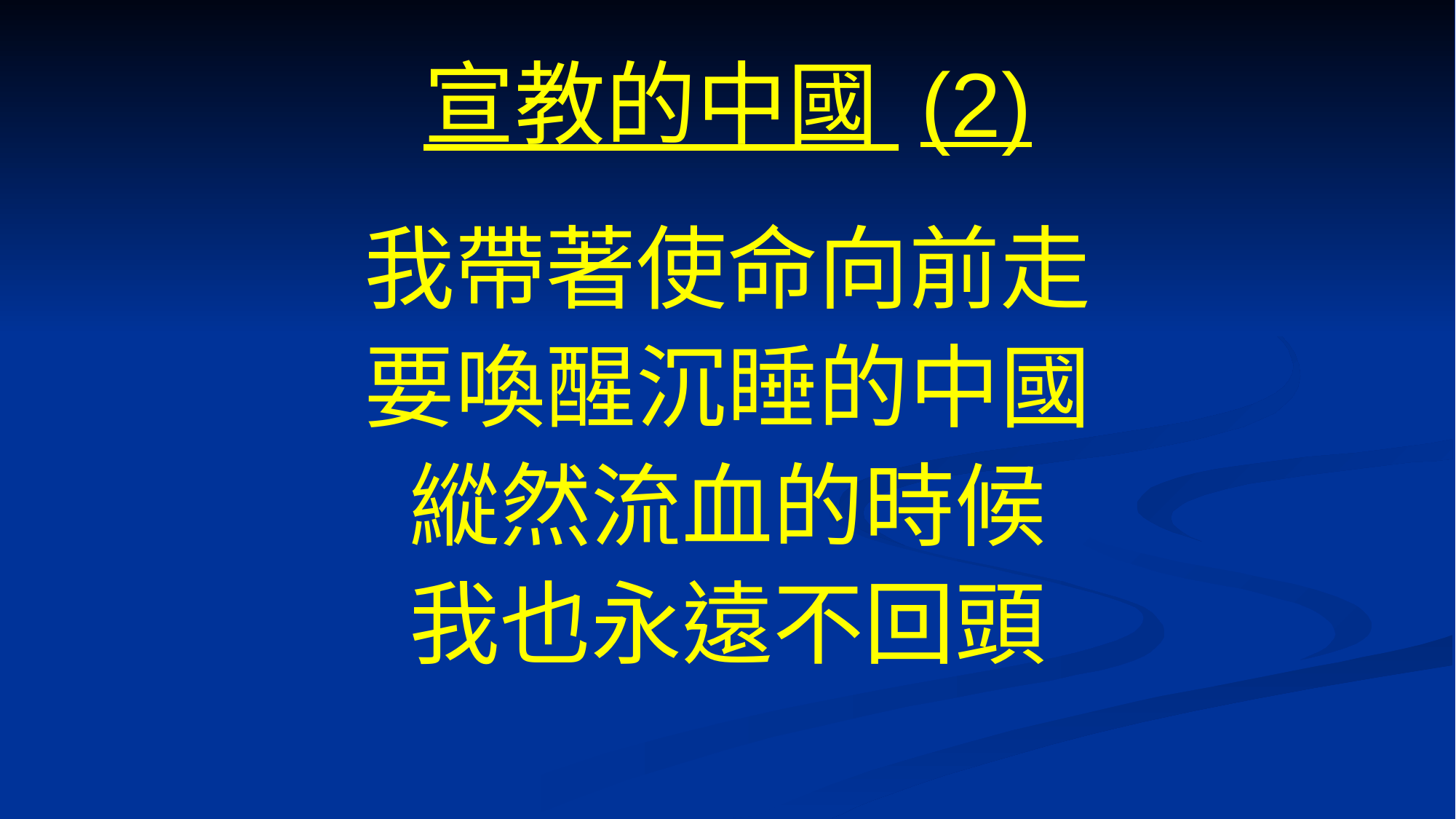

# 宣教的中國 (2)
我帶著使命向前走
要喚醒沉睡的中國
縱然流血的時候
我也永遠不回頭